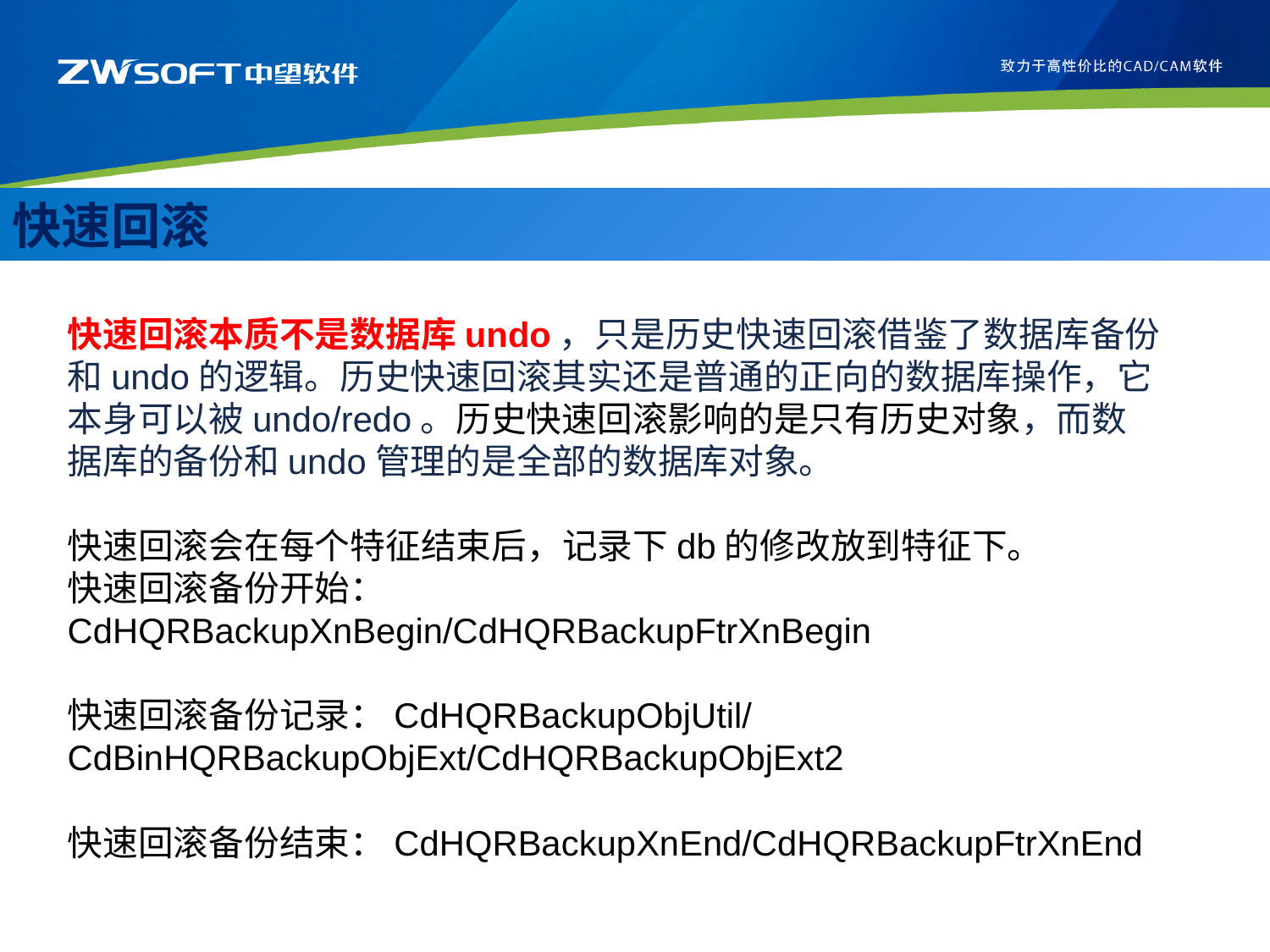

快速回滚
快速回滚本质不是数据库undo，只是历史快速回滚借鉴了数据库备份和undo的逻辑。历史快速回滚其实还是普通的正向的数据库操作，它本身可以被undo/redo。历史快速回滚影响的是只有历史对象，而数据库的备份和undo管理的是全部的数据库对象。

快速回滚会在每个特征结束后，记录下db的修改放到特征下。
快速回滚备份开始：
CdHQRBackupXnBegin/CdHQRBackupFtrXnBegin

快速回滚备份记录：CdHQRBackupObjUtil/CdBinHQRBackupObjExt/CdHQRBackupObjExt2

快速回滚备份结束：CdHQRBackupXnEnd/CdHQRBackupFtrXnEnd